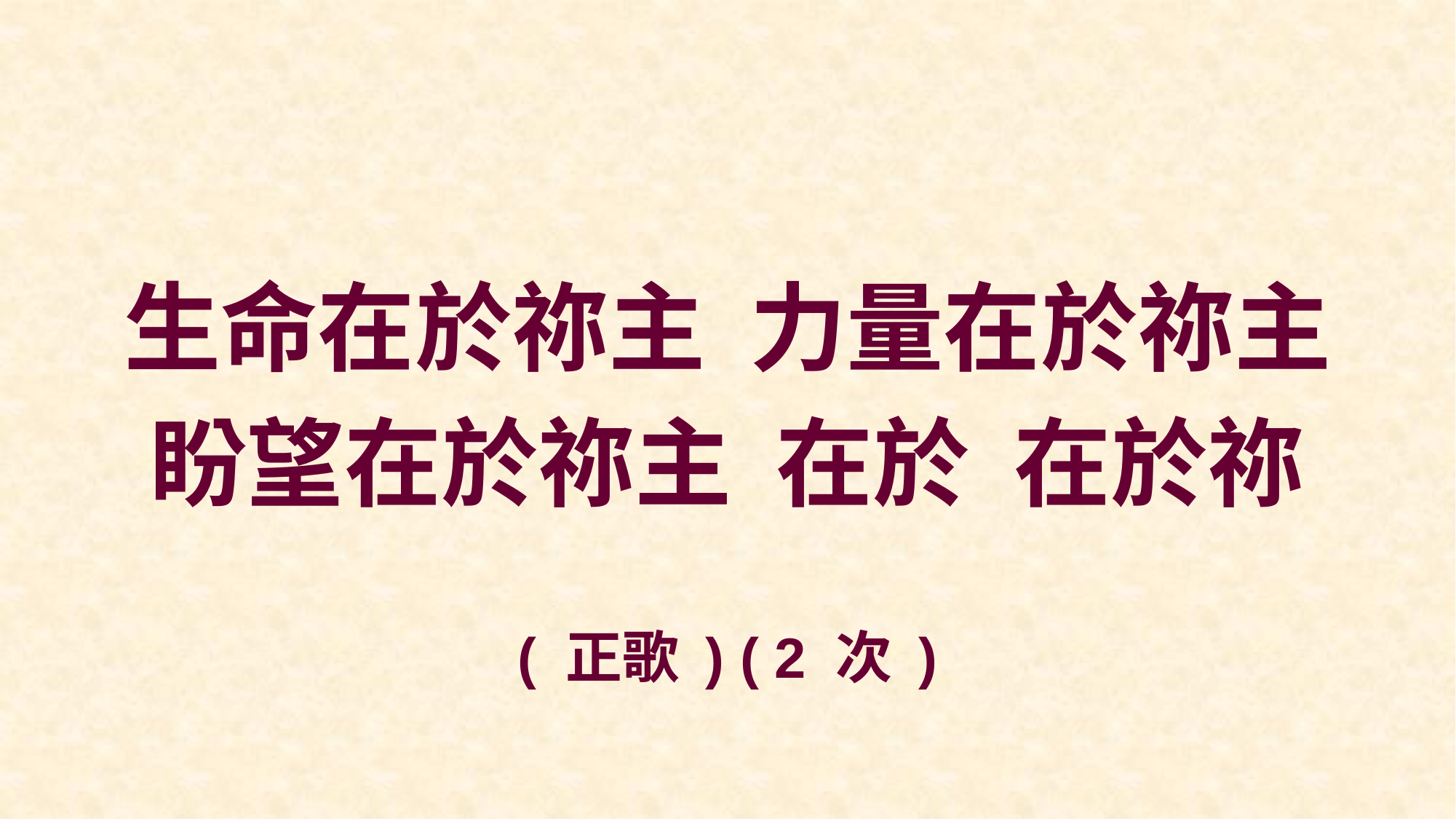

生命在於祢主  力量在於祢主
盼望在於祢主  在於  在於祢
( 正歌 ) ( 2 次 )